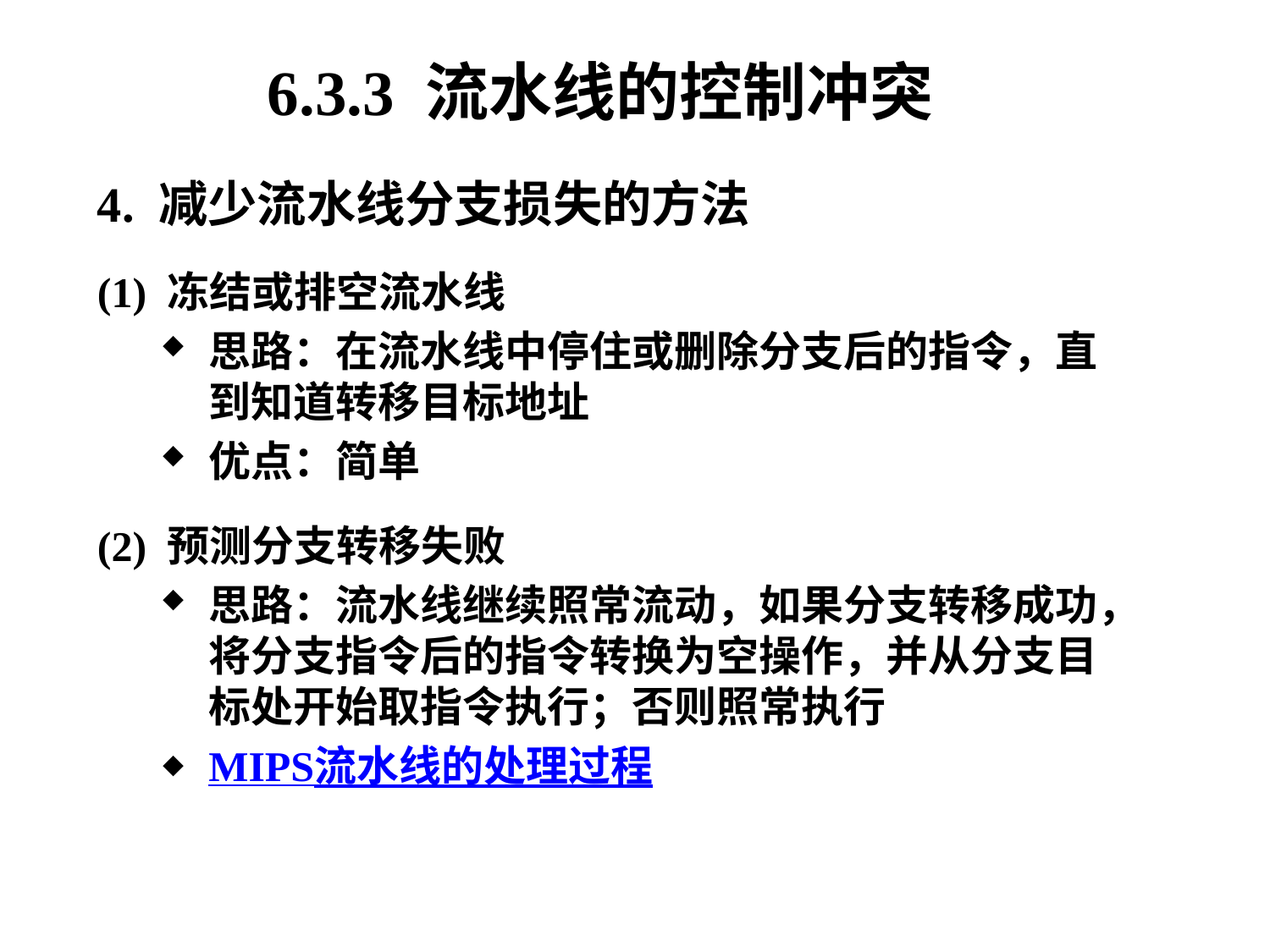

6.3.3 流水线的控制冲突
4. 减少流水线分支损失的方法
(1) 冻结或排空流水线
思路：在流水线中停住或删除分支后的指令，直到知道转移目标地址
优点：简单
(2) 预测分支转移失败
思路：流水线继续照常流动，如果分支转移成功，将分支指令后的指令转换为空操作，并从分支目标处开始取指令执行；否则照常执行
MIPS流水线的处理过程